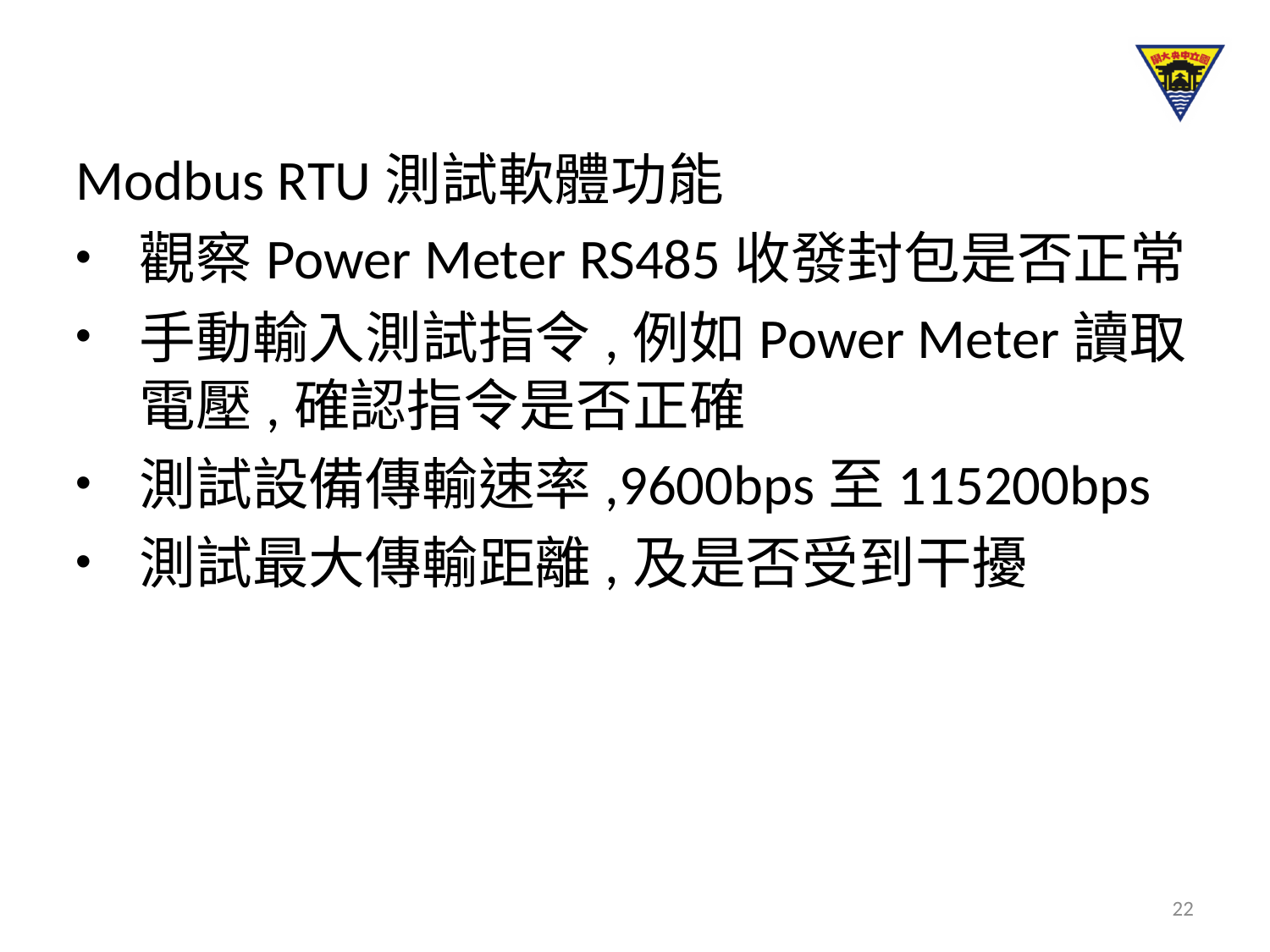

Modbus RTU測試軟體功能
觀察Power Meter RS485收發封包是否正常
手動輸入測試指令,例如Power Meter讀取電壓,確認指令是否正確
測試設備傳輸速率,9600bps至115200bps
測試最大傳輸距離,及是否受到干擾

22